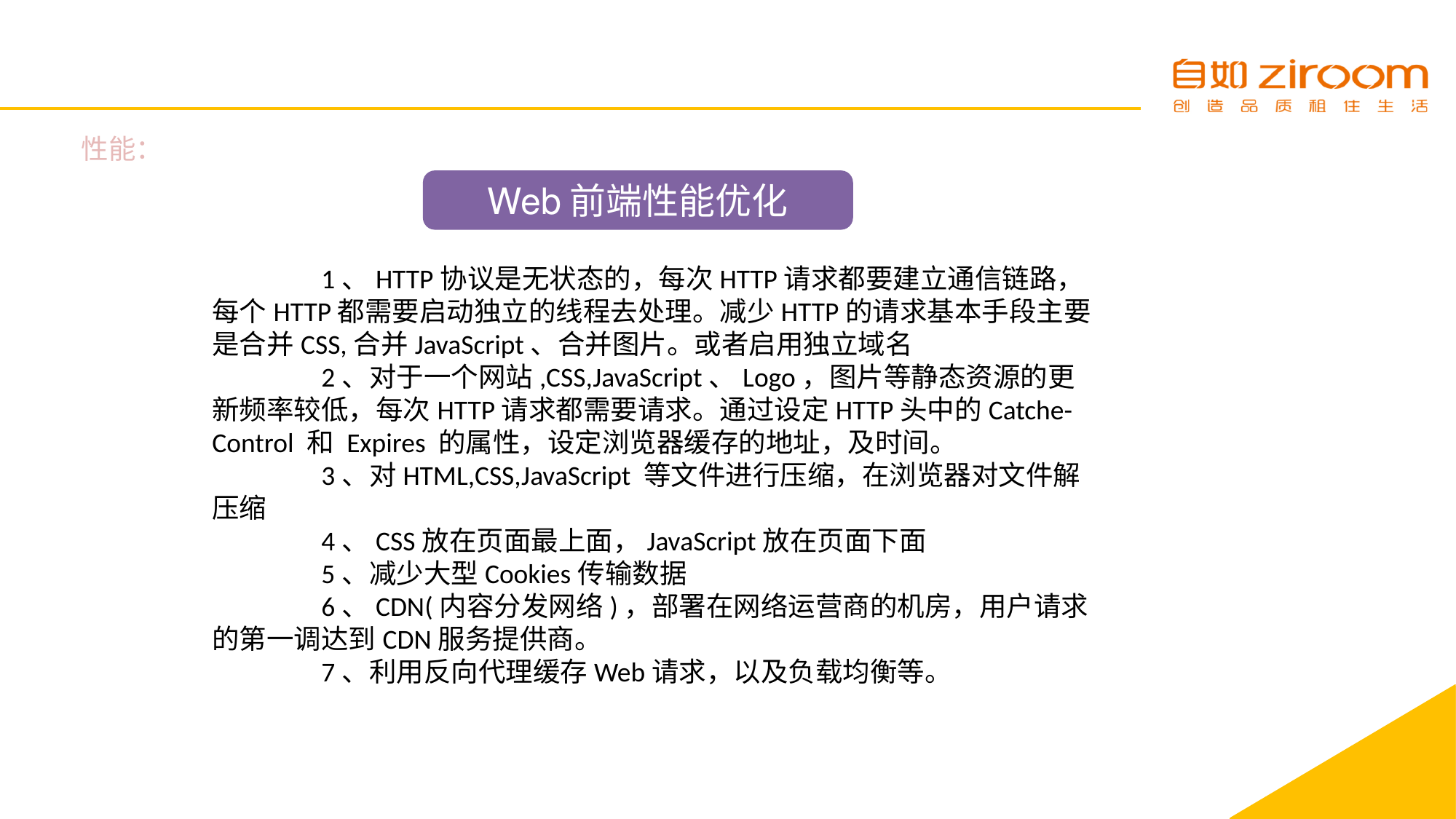

性能：
Web前端性能优化
	1、HTTP协议是无状态的，每次HTTP请求都要建立通信链路，每个HTTP都需要启动独立的线程去处理。减少HTTP的请求基本手段主要是合并CSS,合并JavaScript、合并图片。或者启用独立域名
	2、对于一个网站,CSS,JavaScript、Logo，图片等静态资源的更新频率较低，每次HTTP请求都需要请求。通过设定HTTP头中的Catche-Control 和 Expires 的属性，设定浏览器缓存的地址，及时间。
	3、对HTML,CSS,JavaScript 等文件进行压缩，在浏览器对文件解压缩
	4、CSS放在页面最上面，JavaScript放在页面下面
	5、减少大型Cookies传输数据
	6、CDN(内容分发网络)，部署在网络运营商的机房，用户请求的第一调达到CDN服务提供商。
	7、利用反向代理缓存Web请求，以及负载均衡等。